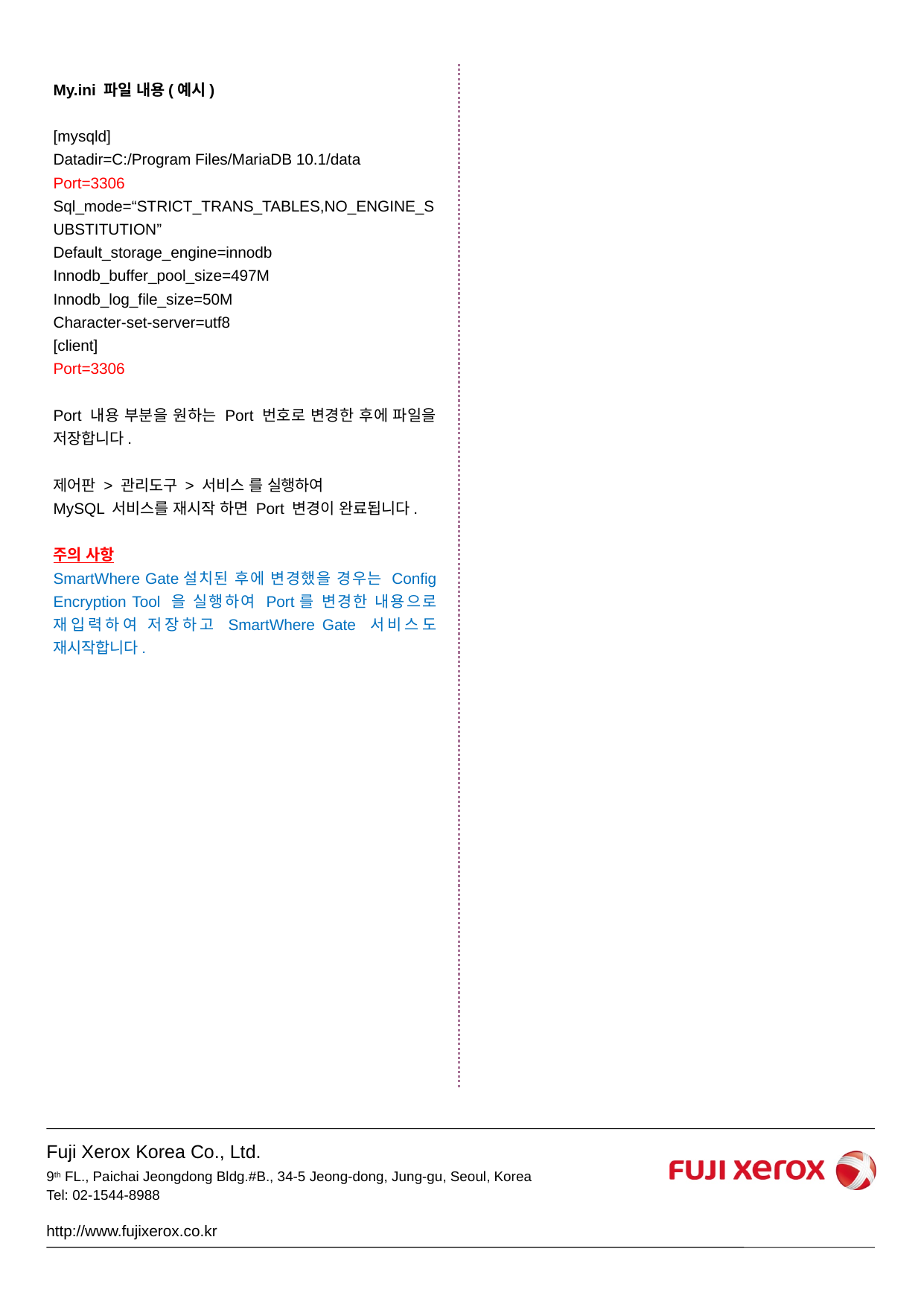

My.ini 파일 내용(예시)

[mysqld]
Datadir=C:/Program Files/MariaDB 10.1/data
Port=3306
Sql_mode=“STRICT_TRANS_TABLES,NO_ENGINE_SUBSTITUTION”
Default_storage_engine=innodb
Innodb_buffer_pool_size=497M
Innodb_log_file_size=50M
Character-set-server=utf8
[client]
Port=3306

Port 내용 부분을 원하는 Port 번호로 변경한 후에 파일을 저장합니다.

제어판 > 관리도구 > 서비스 를 실행하여
MySQL 서비스를 재시작 하면 Port 변경이 완료됩니다.

주의 사항
SmartWhere Gate설치된 후에 변경했을 경우는 Config Encryption Tool 을 실행하여 Port를 변경한 내용으로 재입력하여 저장하고 SmartWhere Gate 서비스도 재시작합니다.